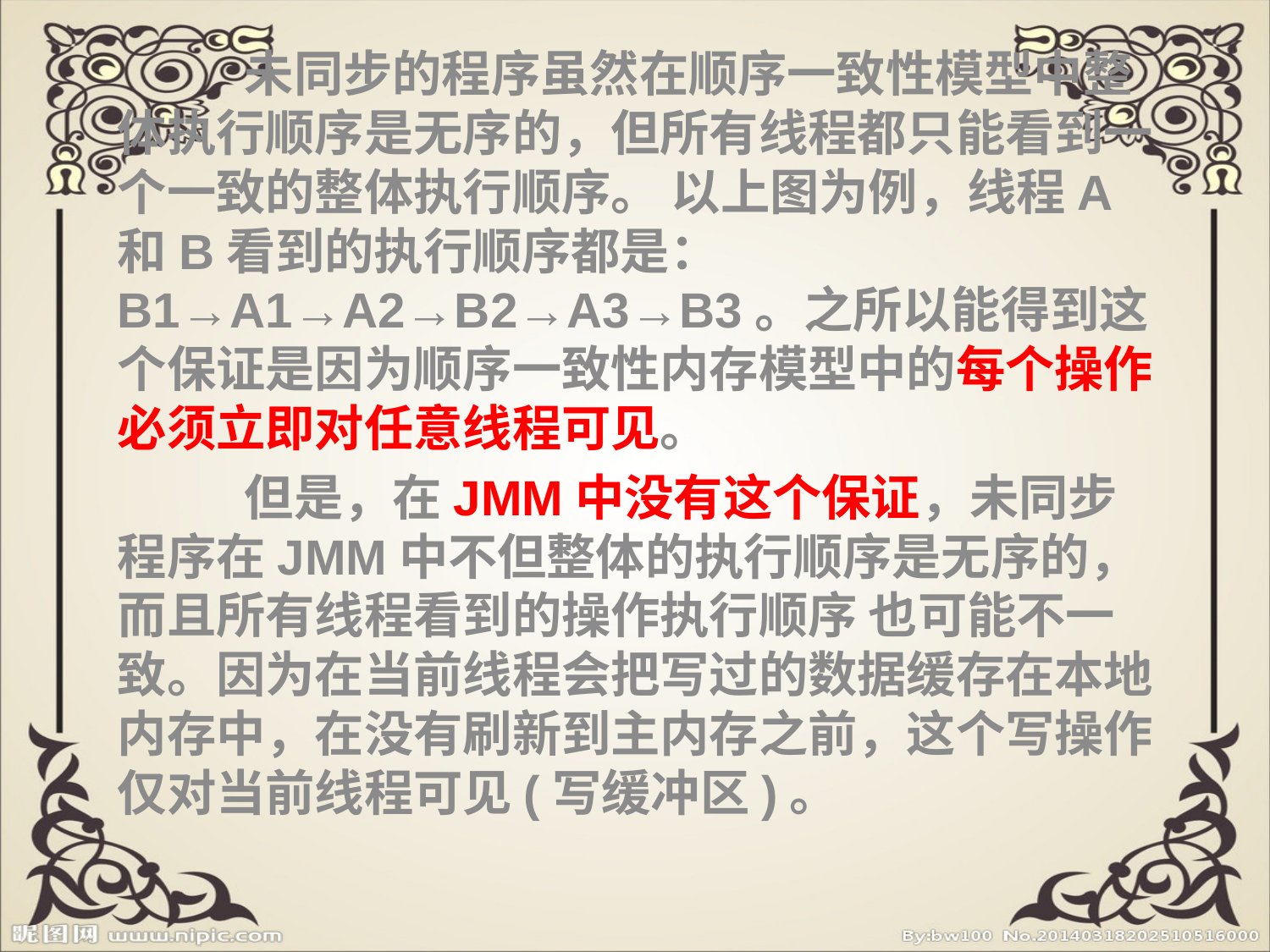

未同步的程序虽然在顺序一致性模型中整体执行顺序是无序的，但所有线程都只能看到一个一致的整体执行顺序。 以上图为例，线程A和B看到的执行顺序都是：B1→A1→A2→B2→A3→B3。之所以能得到这个保证是因为顺序一致性内存模型中的每个操作必须立即对任意线程可见。
	但是，在JMM中没有这个保证，未同步程序在JMM中不但整体的执行顺序是无序的，而且所有线程看到的操作执行顺序 也可能不一致。因为在当前线程会把写过的数据缓存在本地内存中，在没有刷新到主内存之前，这个写操作仅对当前线程可见(写缓冲区)。